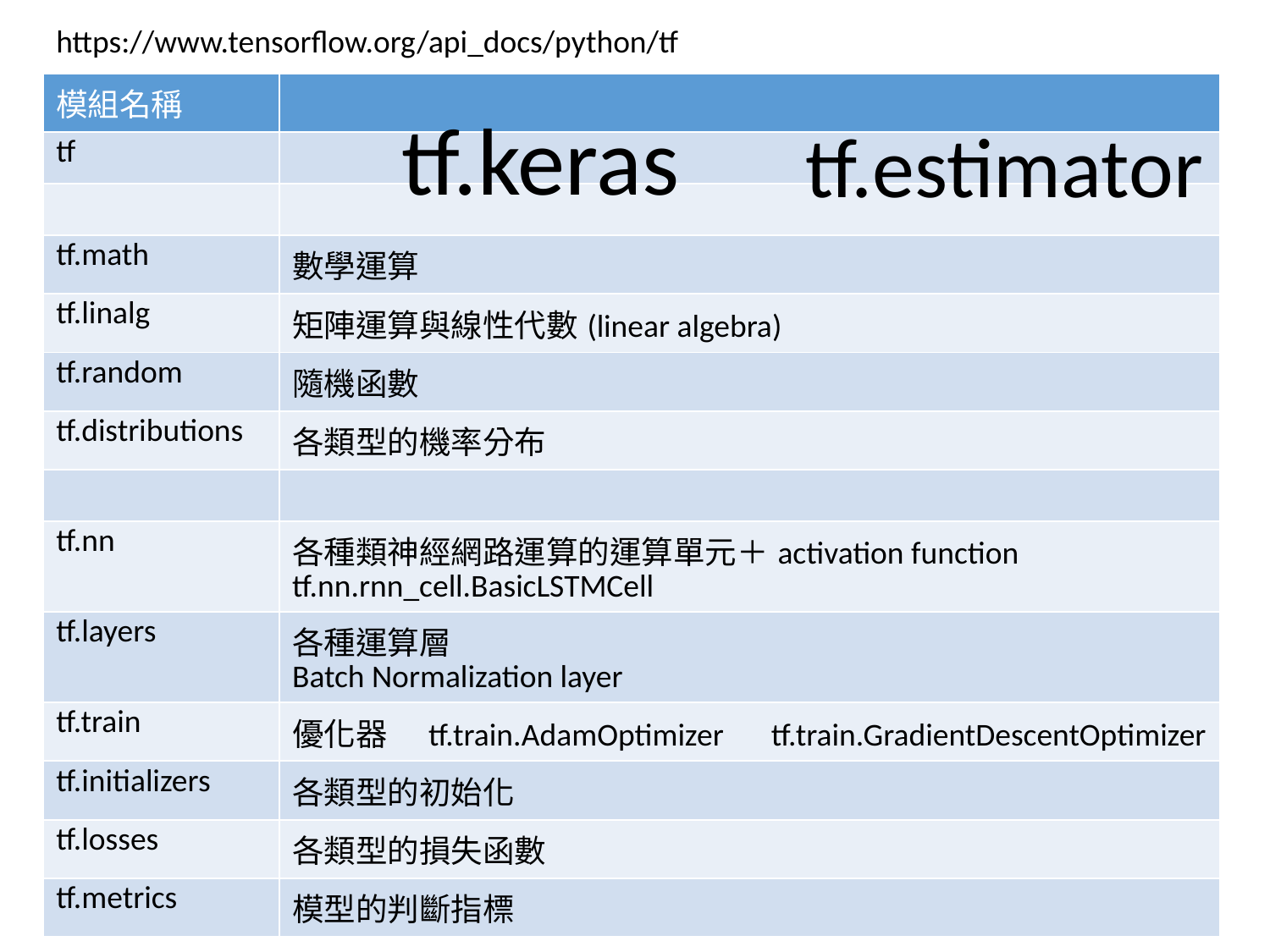

https://www.tensorflow.org/api_docs/python/tf
| 模組名稱 |  |
| --- | --- |
| tf |  |
|  |  |
| tf.math | 數學運算 |
| tf.linalg | 矩陣運算與線性代數(linear algebra) |
| tf.random | 隨機函數 |
| tf.distributions | 各類型的機率分布 |
|  |  |
| tf.nn | 各種類神經網路運算的運算單元＋activation function tf.nn.rnn\_cell.BasicLSTMCell |
| tf.layers | 各種運算層 Batch Normalization layer |
| tf.train | 優化器　tf.train.AdamOptimizer　tf.train.GradientDescentOptimizer |
| tf.initializers | 各類型的初始化 |
| tf.losses | 各類型的損失函數 |
| tf.metrics | 模型的判斷指標 |
tf.keras
tf.estimator
21